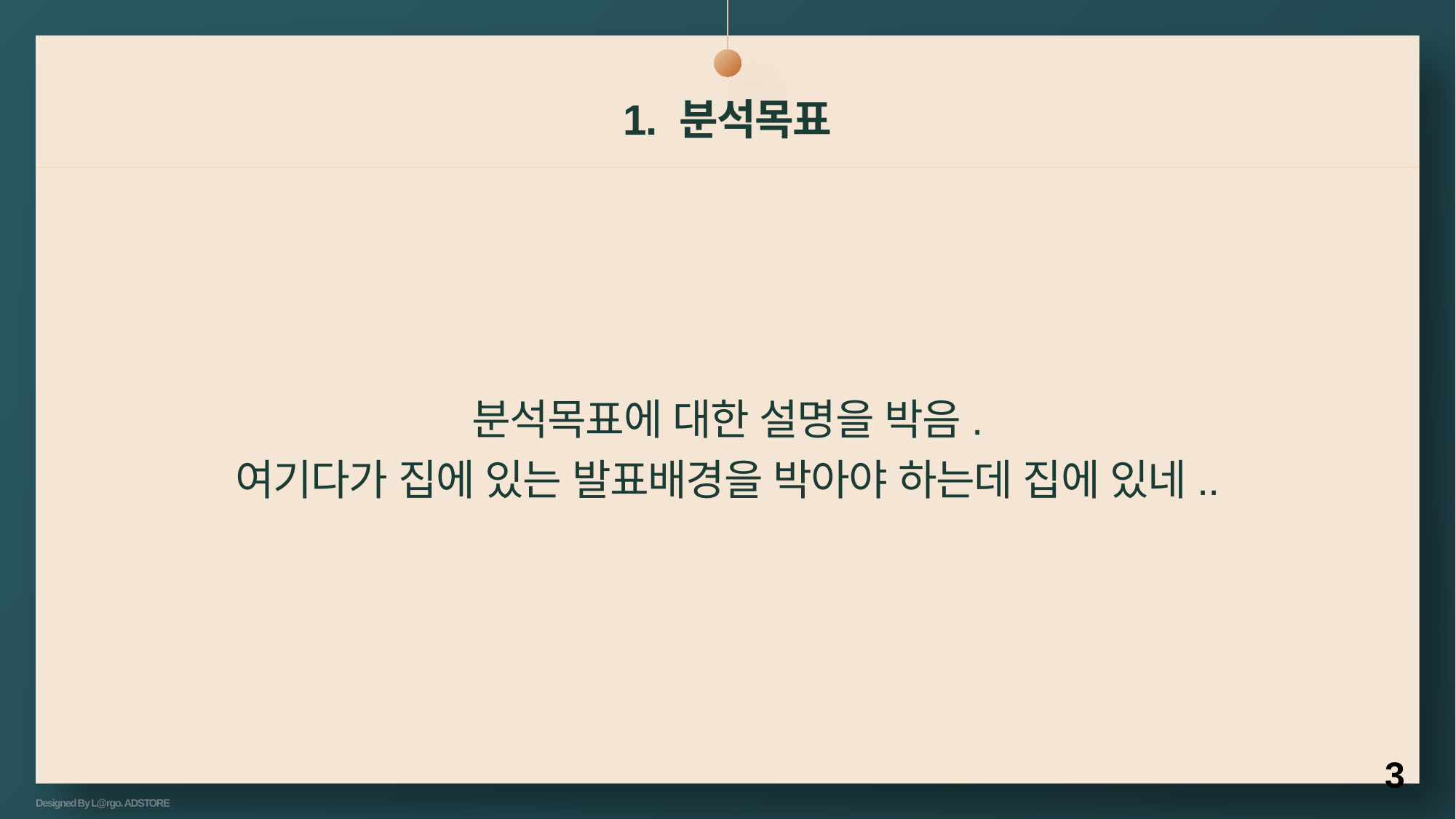

# 1. 분석목표

분석목표에 대한 설명을 박음.
여기다가 집에 있는 발표배경을 박아야 하는데 집에 있네..

3
Designed By L@rgo. ADSTORE